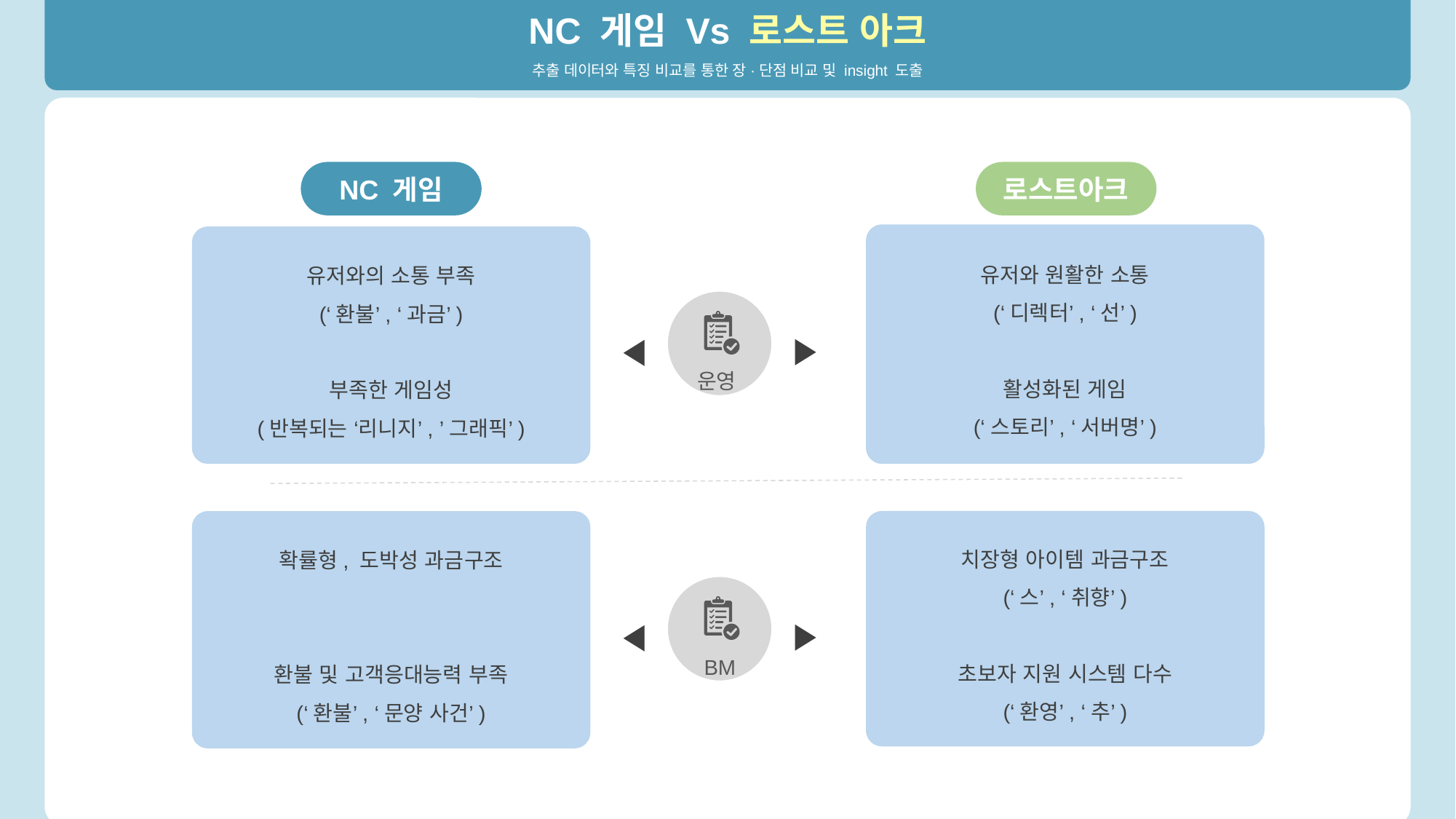

NC 게임 Vs 로스트 아크
추출 데이터와 특징 비교를 통한 장·단점 비교 및 insight 도출

로스트아크
NC 게임
유저와 원활한 소통
(‘디렉터’, ‘선’)

활성화된 게임
(‘스토리’, ‘서버명’)
유저와의 소통 부족
(‘환불’, ‘과금’)

부족한 게임성
(반복되는 ‘리니지’, ’그래픽’)

▶
운영
◀
확률형, 도박성 과금구조

환불 및 고객응대능력 부족
(‘환불’, ‘문양 사건’)
치장형 아이템 과금구조
(‘스’, ‘취향’)

초보자 지원 시스템 다수
(‘환영’, ‘추’)

▶
◀
BM